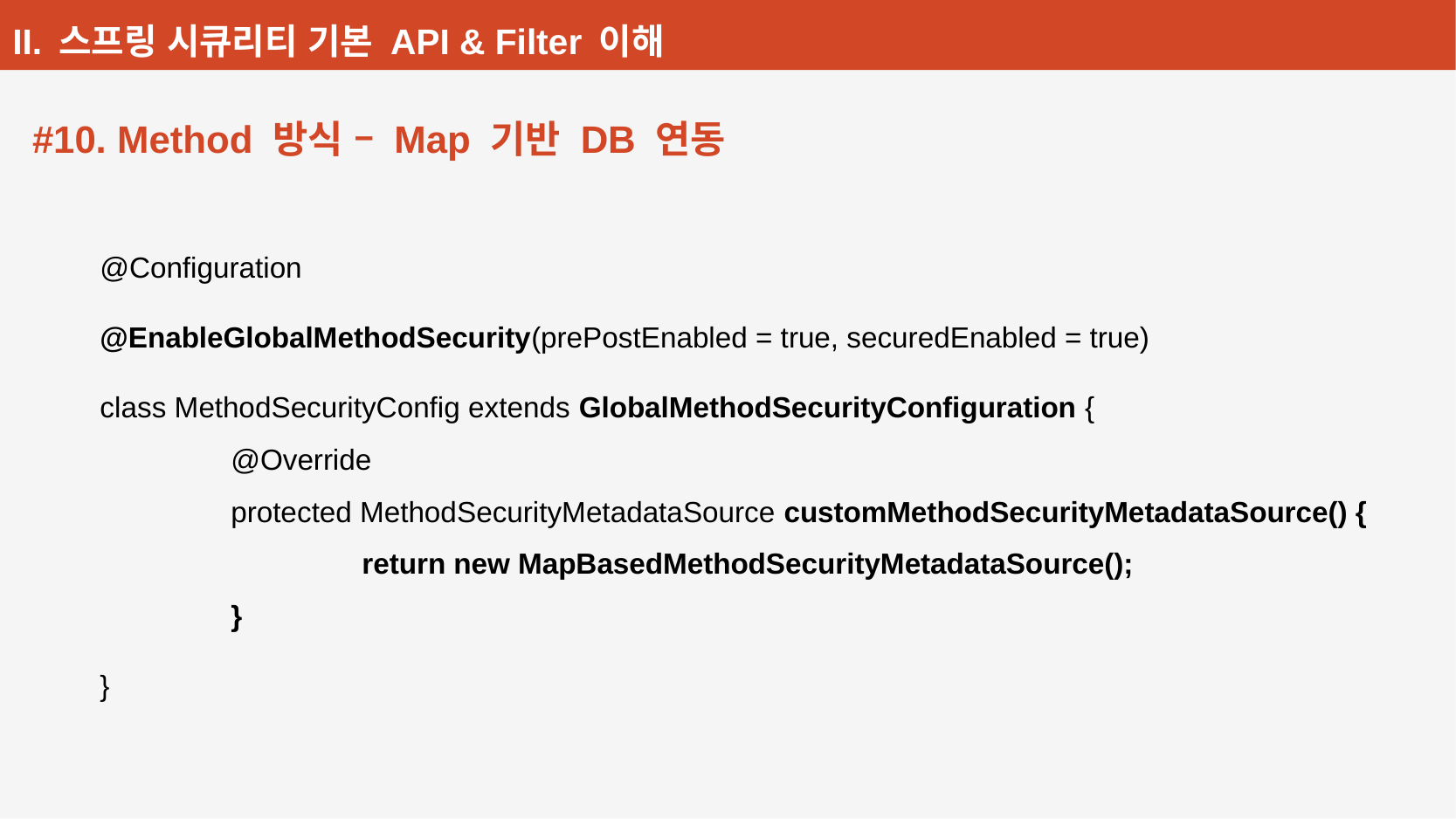

#10. Method 방식 – Map 기반 DB 연동
@Configuration
@EnableGlobalMethodSecurity(prePostEnabled = true, securedEnabled = true)
class MethodSecurityConfig extends GlobalMethodSecurityConfiguration {
	@Override
	protected MethodSecurityMetadataSource customMethodSecurityMetadataSource() {
		return new MapBasedMethodSecurityMetadataSource();
	}
}